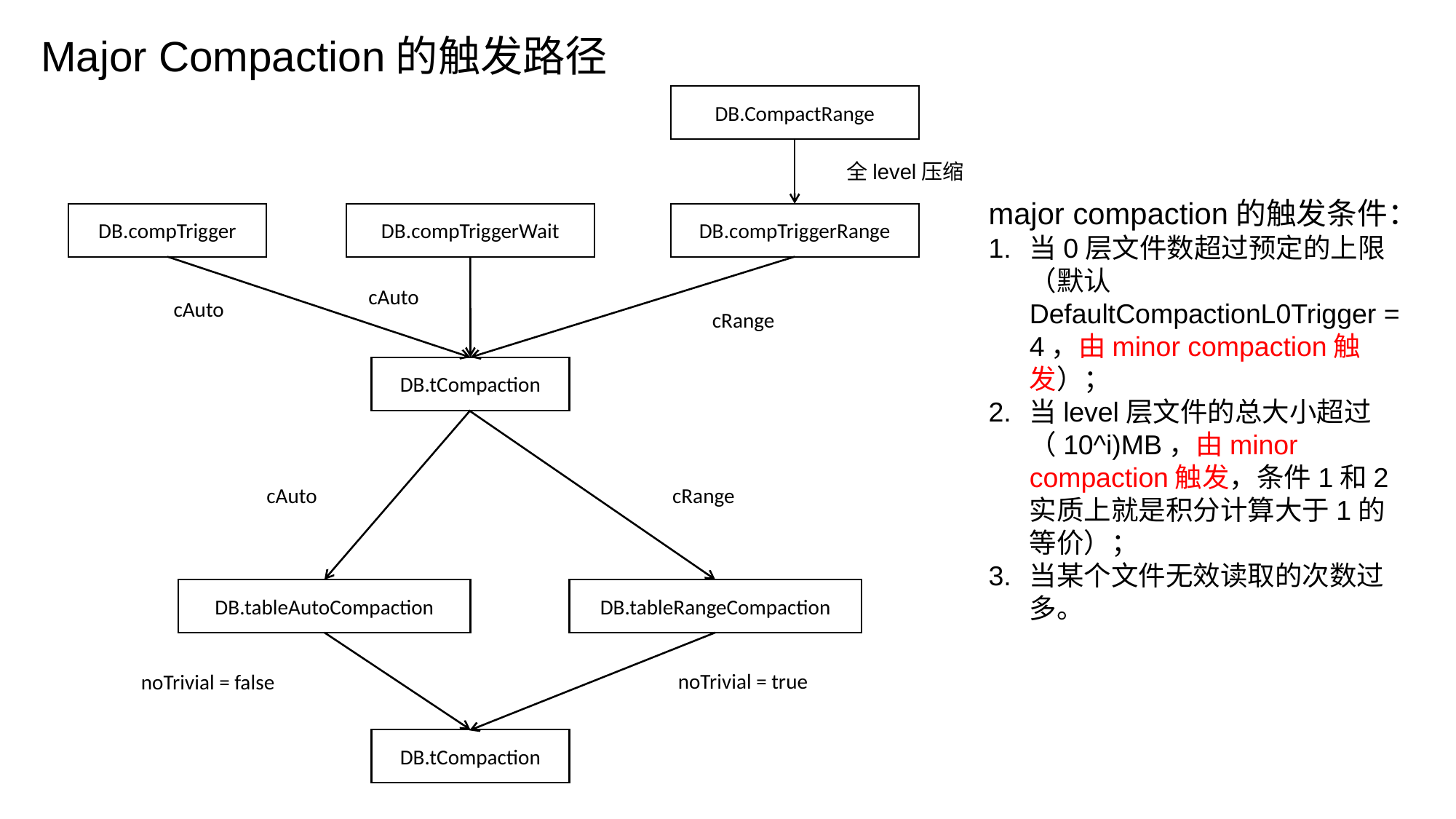

Major Compaction的触发路径
DB.CompactRange
全level压缩
major compaction的触发条件：
当0层文件数超过预定的上限（默认DefaultCompactionL0Trigger = 4，由minor compaction触发）；
当level层文件的总大小超过（10^i)MB，由minor compaction触发，条件1和2实质上就是积分计算大于1的等价）；
当某个文件无效读取的次数过多。

DB.compTrigger
DB.compTriggerWait
DB.compTriggerRange
cAuto
cAuto
cRange
DB.tCompaction
cRange
cAuto
DB.tableAutoCompaction
DB.tableRangeCompaction
noTrivial = true
noTrivial = false
DB.tCompaction